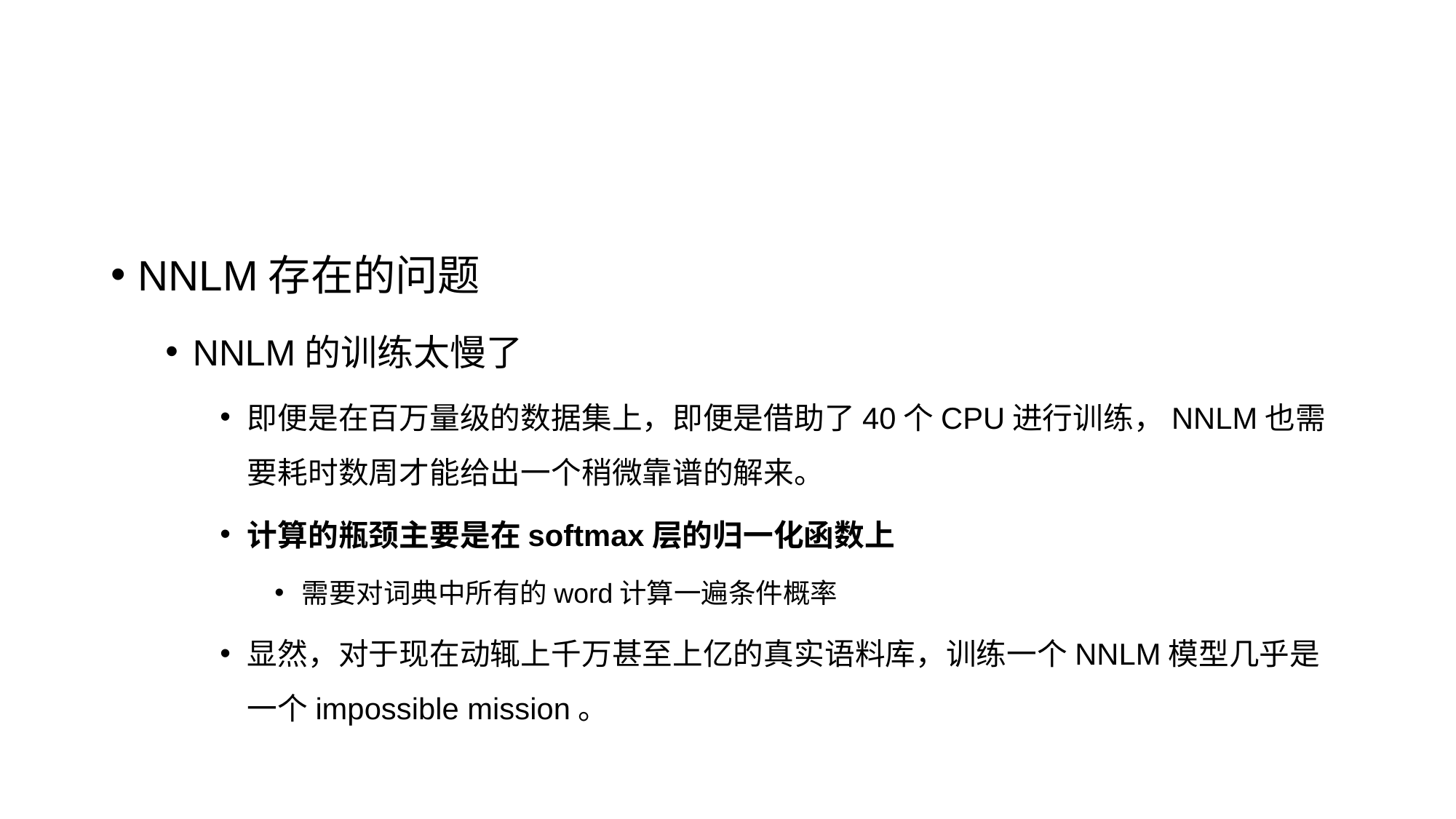

#
NNLM存在的问题
NNLM的训练太慢了
即便是在百万量级的数据集上，即便是借助了40个CPU进行训练，NNLM也需要耗时数周才能给出一个稍微靠谱的解来。
计算的瓶颈主要是在softmax层的归一化函数上
需要对词典中所有的word计算一遍条件概率
显然，对于现在动辄上千万甚至上亿的真实语料库，训练一个NNLM模型几乎是一个impossible mission。